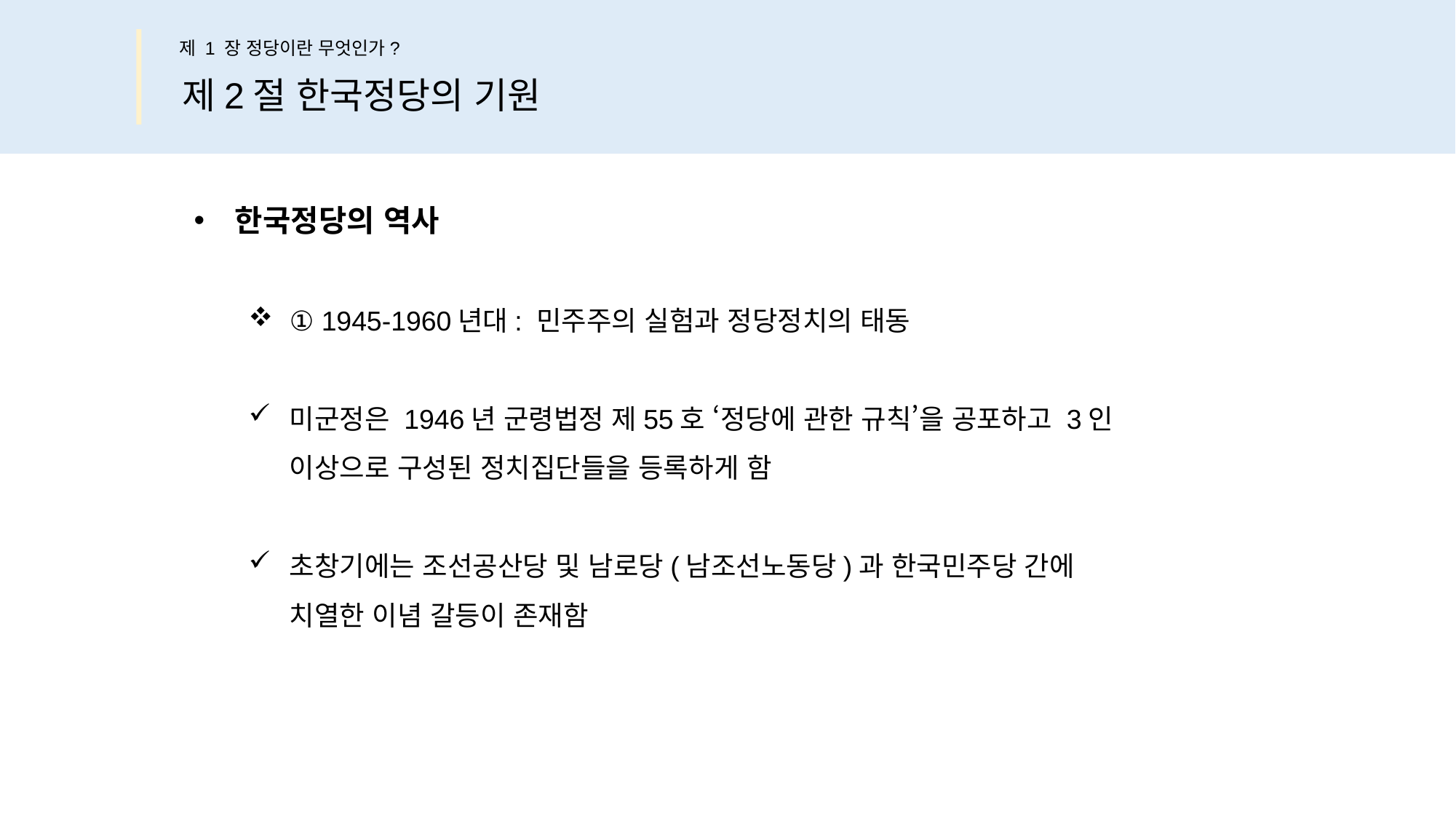

제 1 장 정당이란 무엇인가?
제2절 한국정당의 기원
한국정당의 역사

① 1945-1960년대: 민주주의 실험과 정당정치의 태동

미군정은 1946년 군령법정 제55호 ‘정당에 관한 규칙’을 공포하고 3인
이상으로 구성된 정치집단들을 등록하게 함

초창기에는 조선공산당 및 남로당(남조선노동당)과 한국민주당 간에
치열한 이념 갈등이 존재함